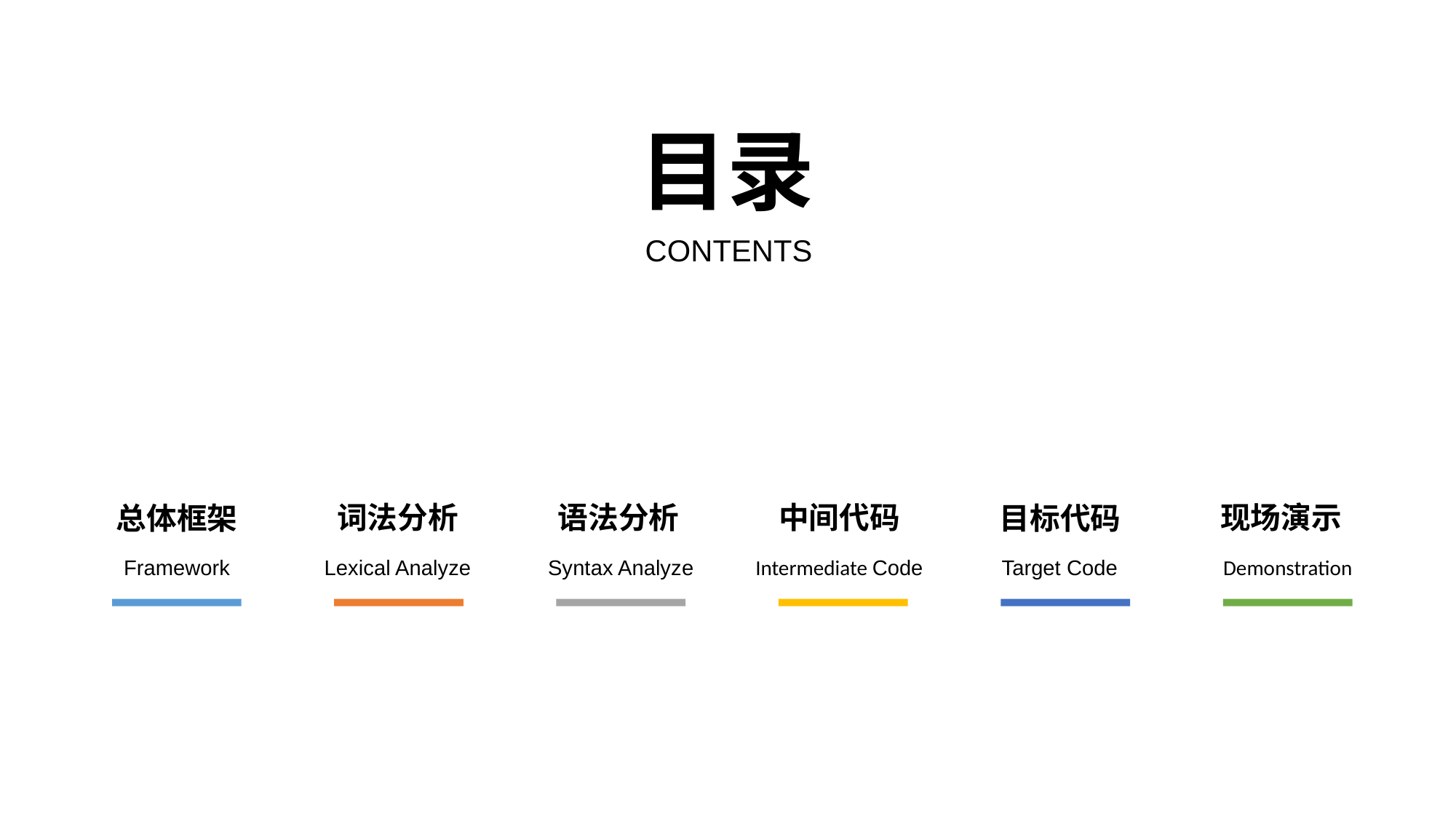

目录
CONTENTS
词法分析
语法分析
中间代码
现场演示
总体框架
目标代码
Lexical Analyze
Intermediate Code
Demonstration
Framework
Syntax Analyze
Target Code